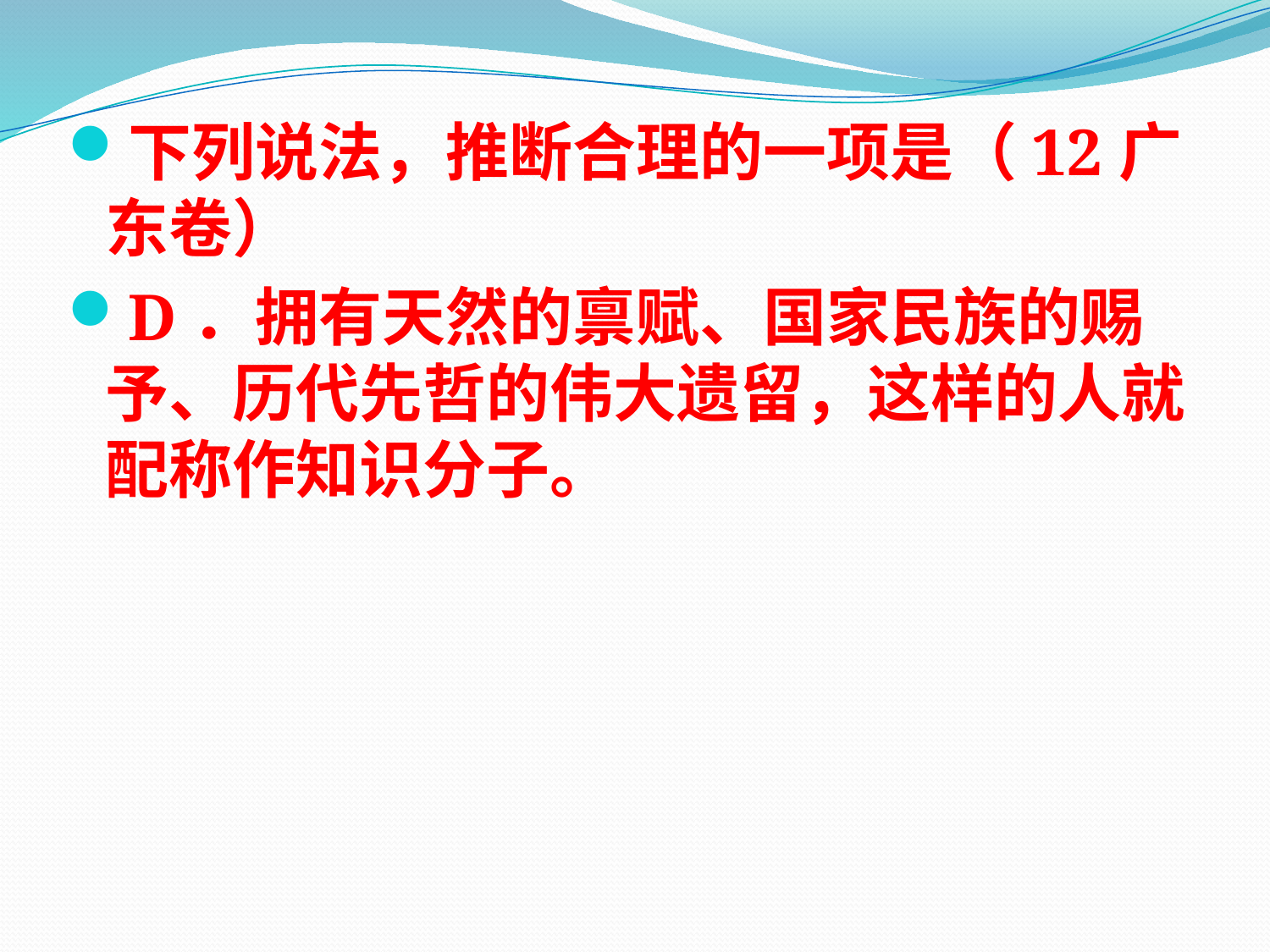

下列说法，推断合理的一项是（12广东卷）
D．拥有天然的禀赋、国家民族的赐予、历代先哲的伟大遗留，这样的人就配称作知识分子。